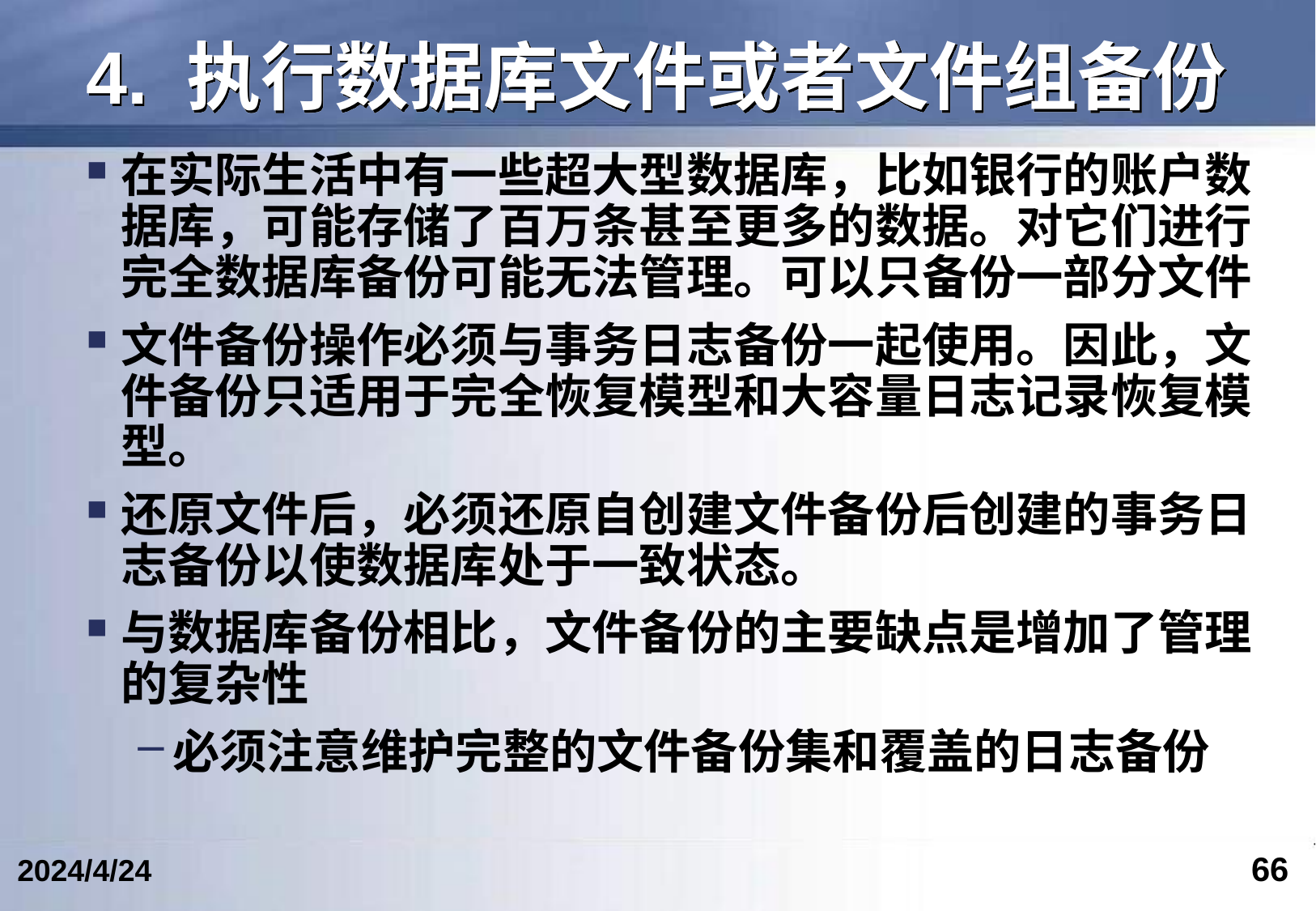

# 4. 执行数据库文件或者文件组备份
在实际生活中有一些超大型数据库，比如银行的账户数据库，可能存储了百万条甚至更多的数据。对它们进行完全数据库备份可能无法管理。可以只备份一部分文件
文件备份操作必须与事务日志备份一起使用。因此，文件备份只适用于完全恢复模型和大容量日志记录恢复模型。
还原文件后，必须还原自创建文件备份后创建的事务日志备份以使数据库处于一致状态。
与数据库备份相比，文件备份的主要缺点是增加了管理的复杂性
必须注意维护完整的文件备份集和覆盖的日志备份
66
2024/4/24